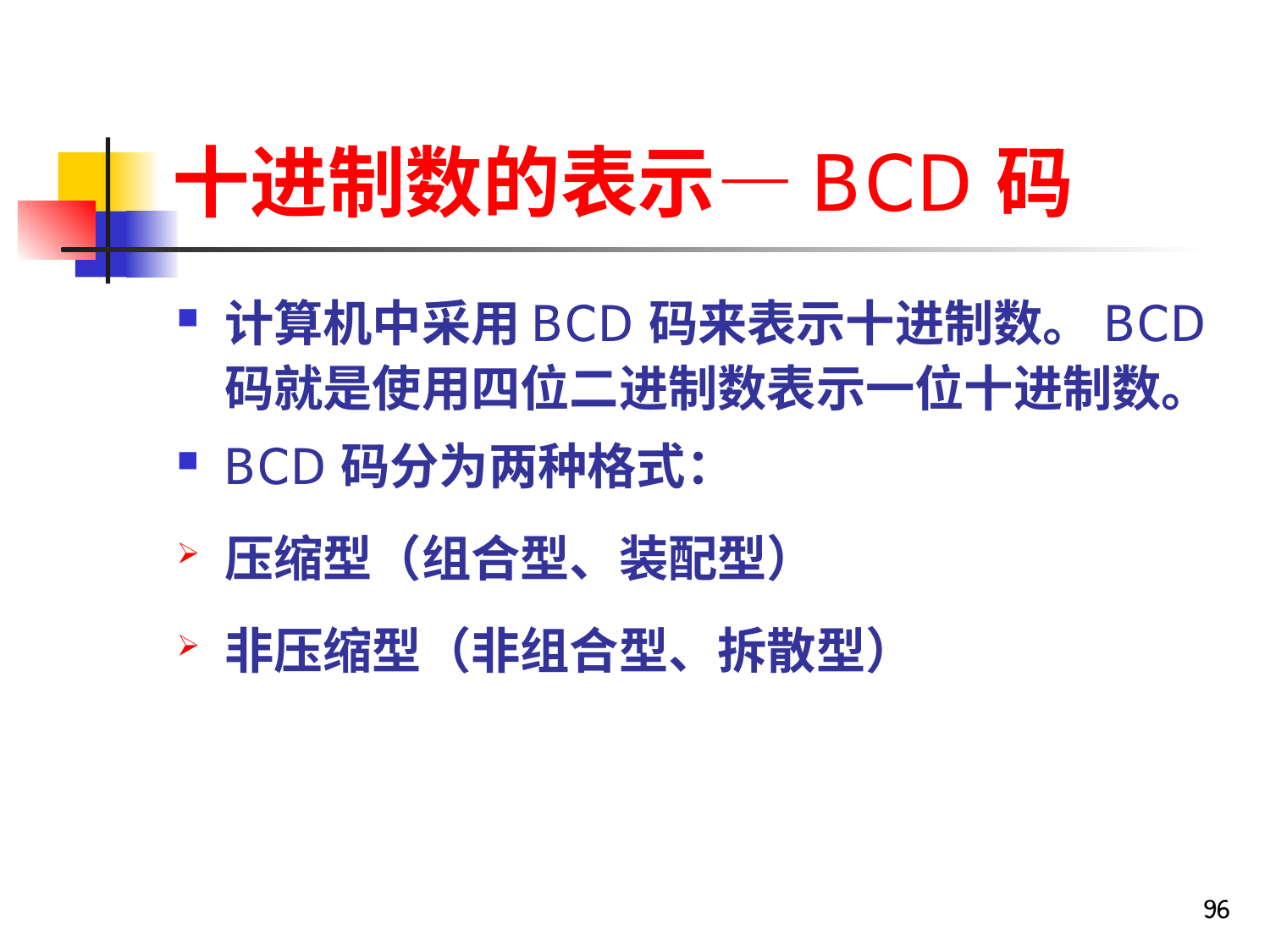

# 十进制数的表示—BCD码
计算机中采用BCD码来表示十进制数。BCD码就是使用四位二进制数表示一位十进制数。
BCD码分为两种格式：
压缩型（组合型、装配型）
非压缩型（非组合型、拆散型）

96